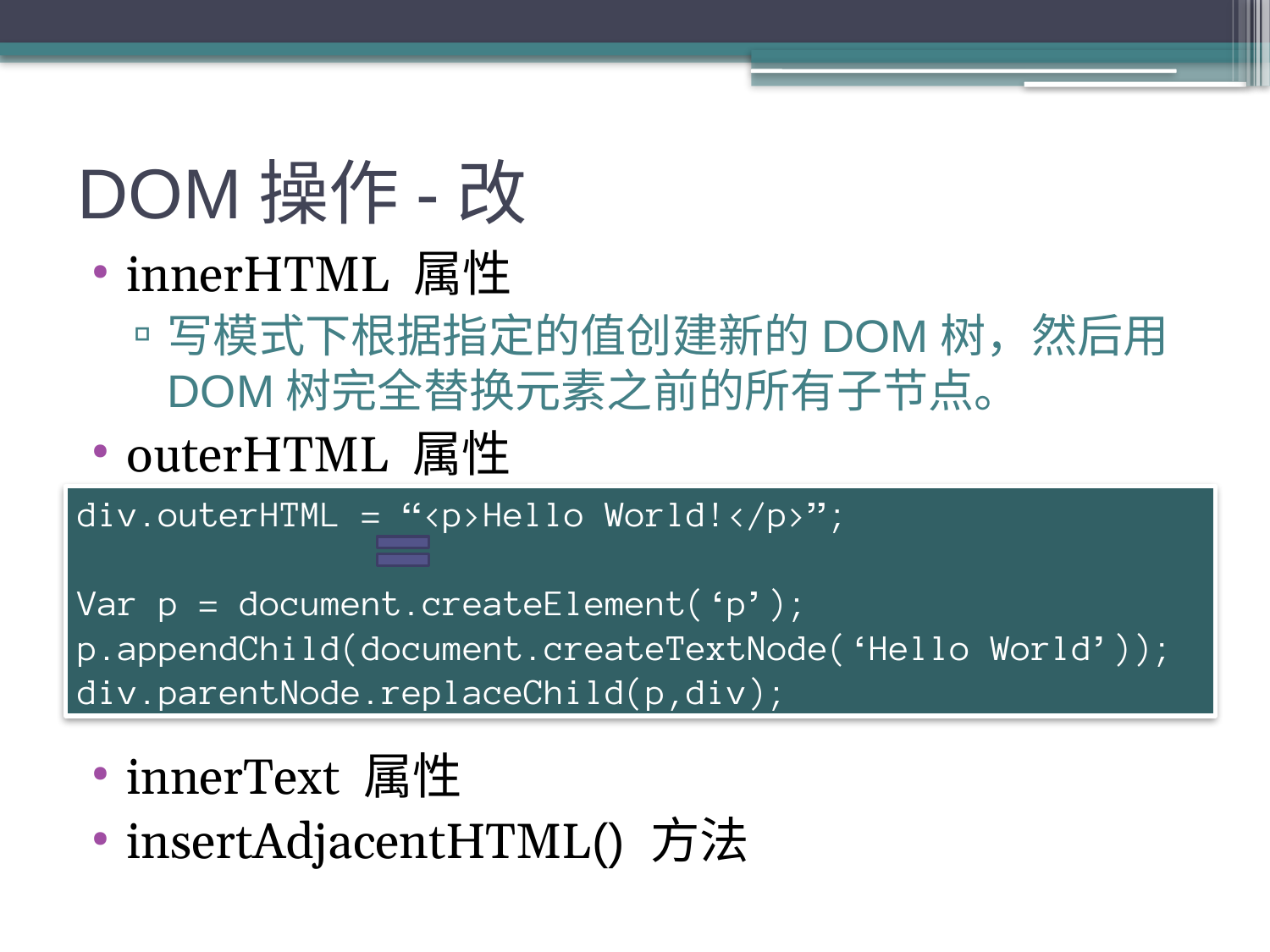

# DOM操作-改
innerHTML 属性
写模式下根据指定的值创建新的DOM树，然后用DOM树完全替换元素之前的所有子节点。
outerHTML 属性

innerText 属性
insertAdjacentHTML() 方法

div.outerHTML = “<p>Hello World!</p>”;

Var p = document.createElement(‘p’);
p.appendChild(document.createTextNode(‘Hello World’));
div.parentNode.replaceChild(p,div);